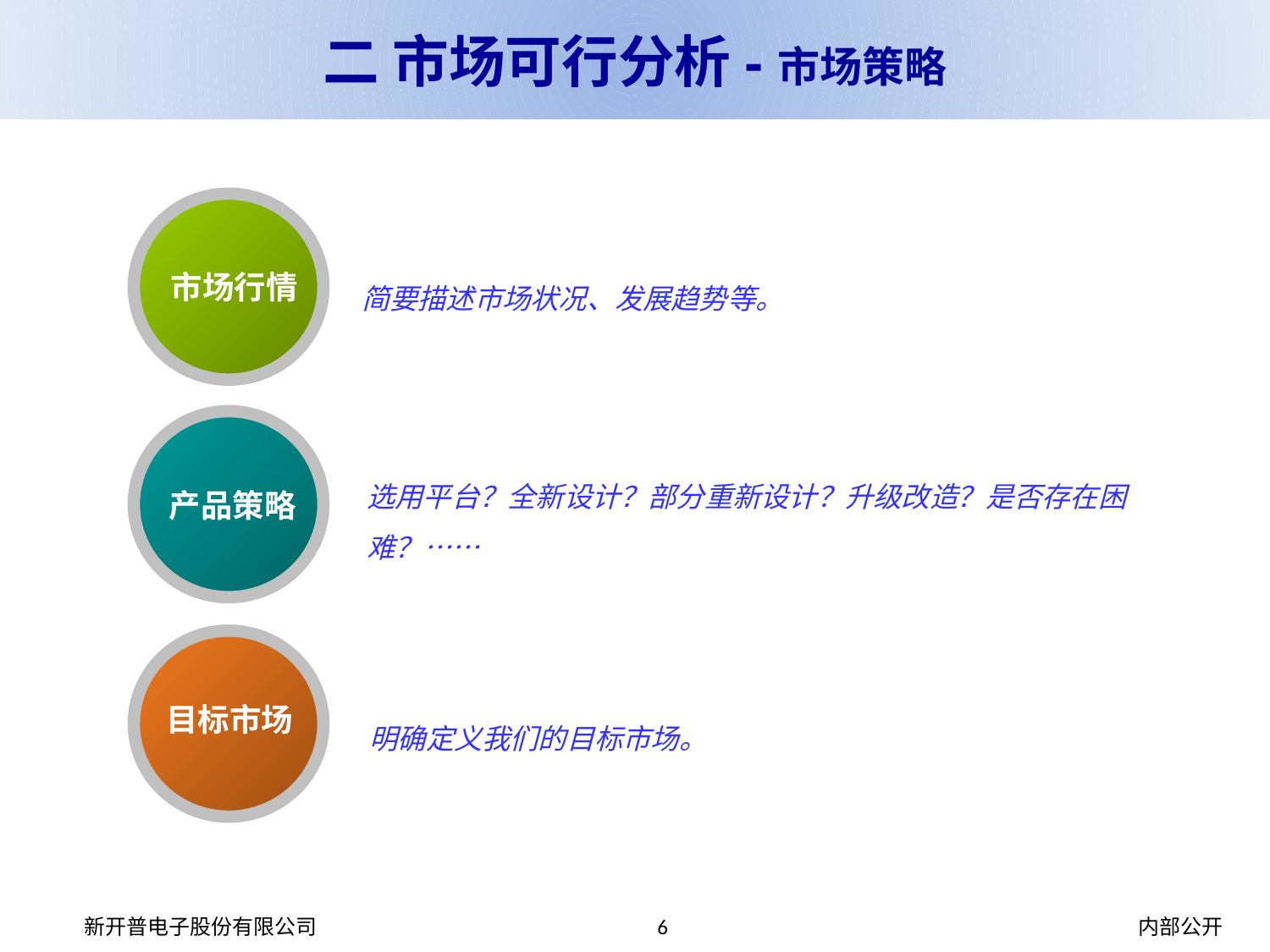

二 市场可行分析-市场策略

简要描述市场状况、发展趋势等。
市场行情

选用平台？全新设计？部分重新设计？升级改造？是否存在困
难？……
产品策略

目标市场
明确定义我们的目标市场。
新开普电子股份有限公司
6
内部公开